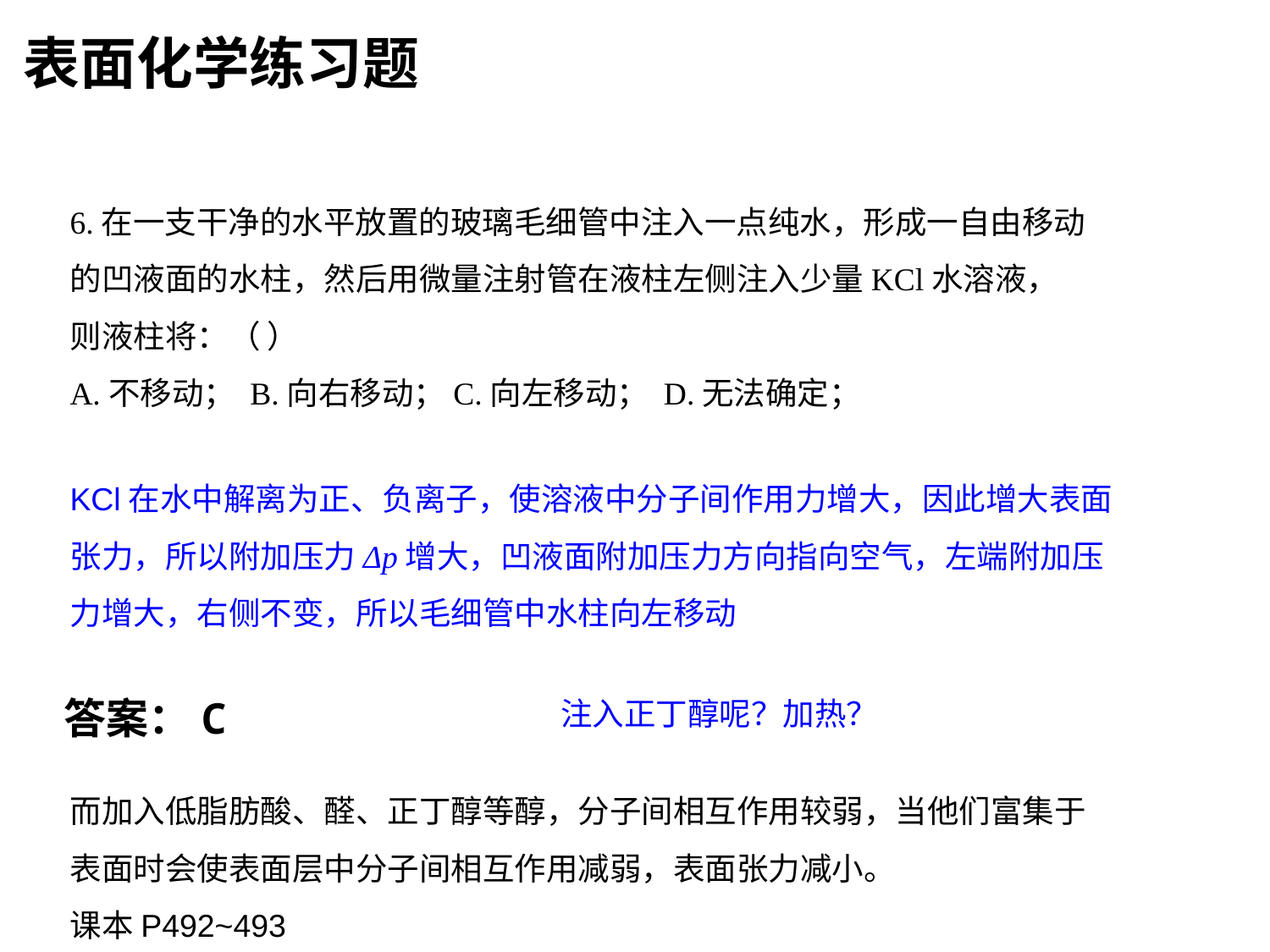

表面化学练习题
6.在一支干净的水平放置的玻璃毛细管中注入一点纯水，形成一自由移动的凹液面的水柱，然后用微量注射管在液柱左侧注入少量KCl水溶液，则液柱将：（ ）
A.不移动； B.向右移动；C.向左移动； D.无法确定；
KCl在水中解离为正、负离子，使溶液中分子间作用力增大，因此增大表面张力，所以附加压力Δp增大，凹液面附加压力方向指向空气，左端附加压力增大，右侧不变，所以毛细管中水柱向左移动
答案：C
注入正丁醇呢？加热？
而加入低脂肪酸、醛、正丁醇等醇，分子间相互作用较弱，当他们富集于表面时会使表面层中分子间相互作用减弱，表面张力减小。
课本P492~493